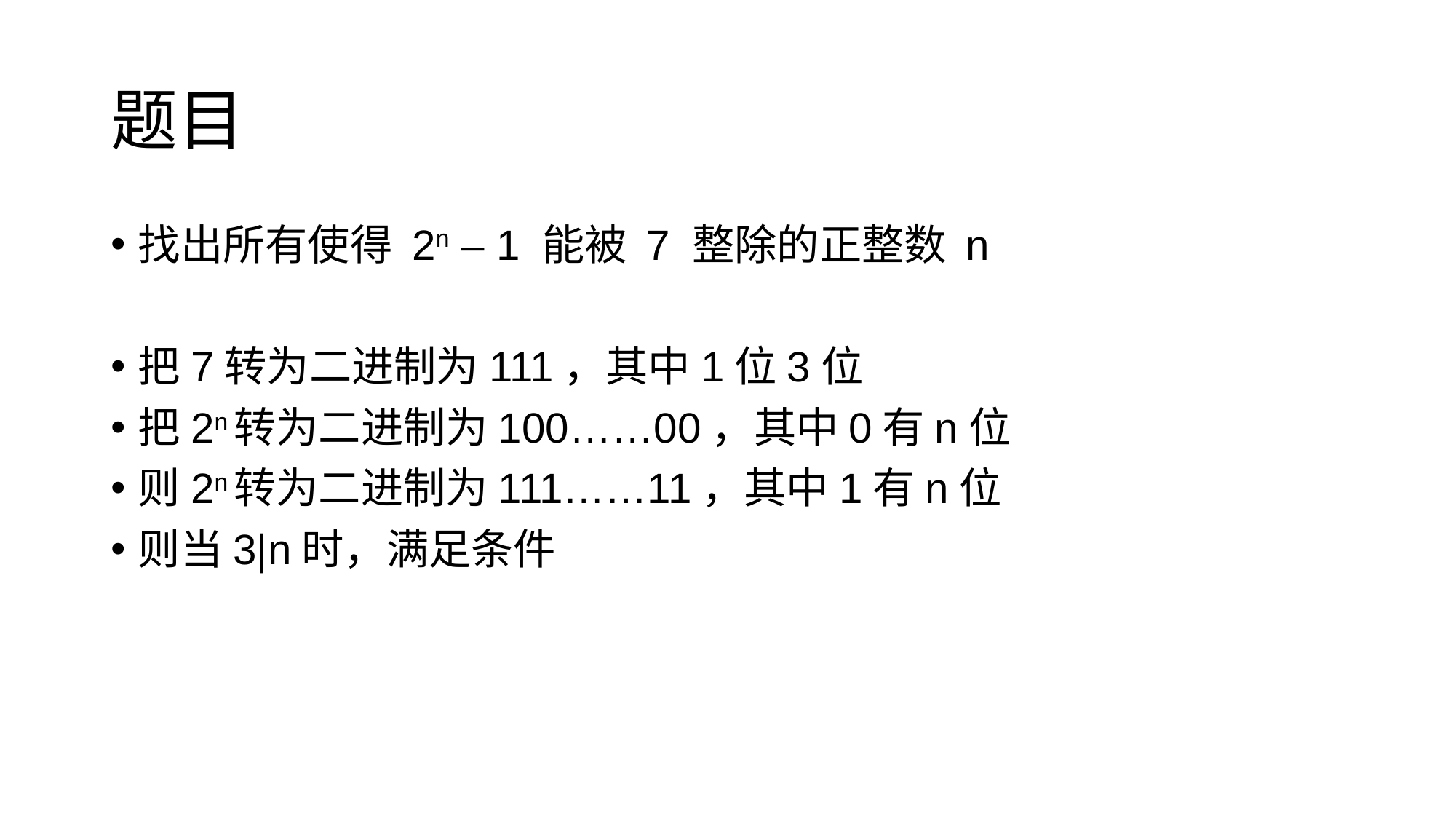

# 题目
找出所有使得 2n – 1 能被 7 整除的正整数 n

把7转为二进制为111，其中1位3位
把2n转为二进制为100……00，其中0有n位
则2n转为二进制为111……11，其中1有n位
则当3|n时，满足条件